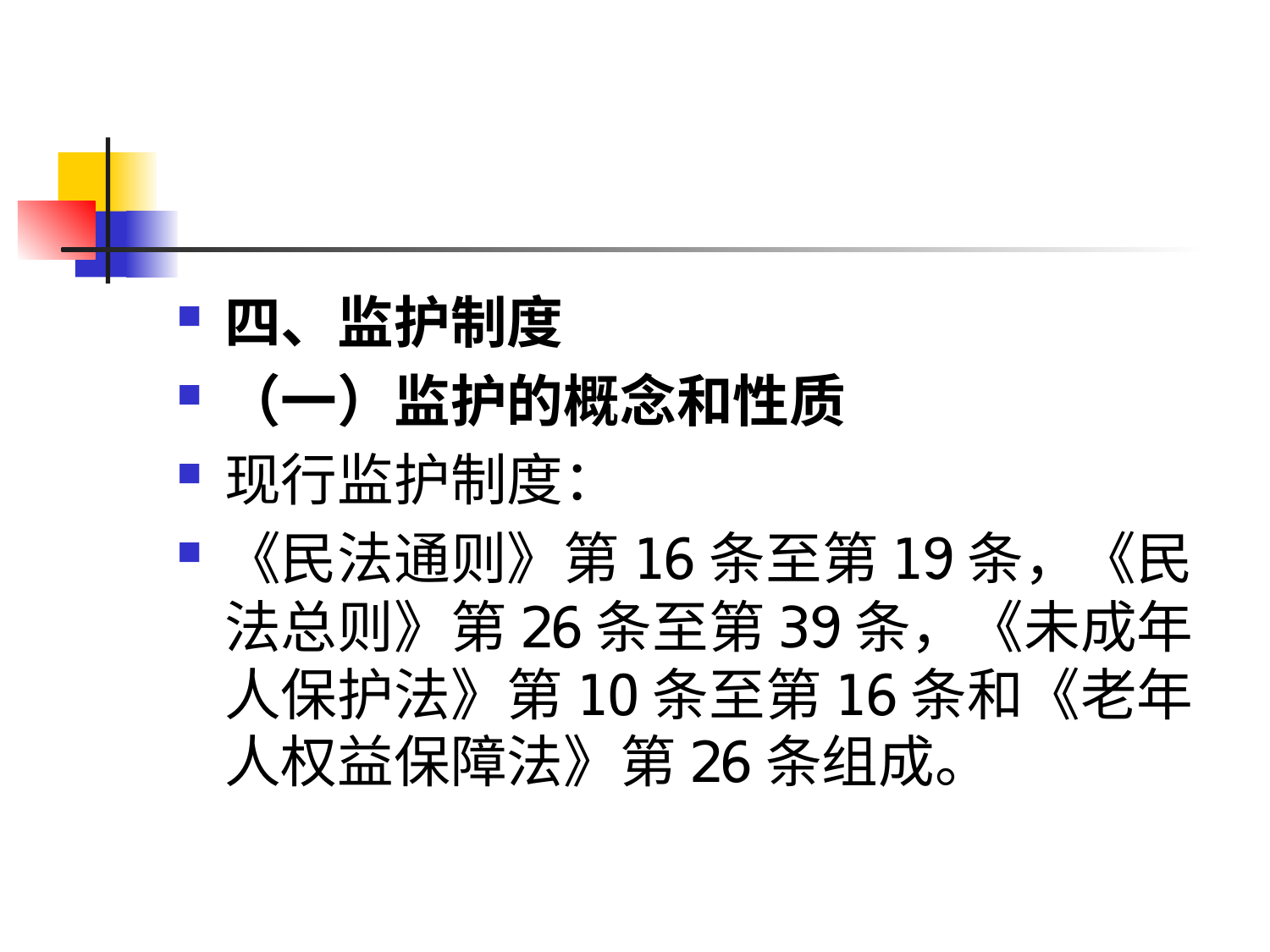

#
四、监护制度
（一）监护的概念和性质
现行监护制度：
《民法通则》第16条至第19条，《民法总则》第26条至第39条，《未成年人保护法》第10条至第16条和《老年人权益保障法》第26条组成。